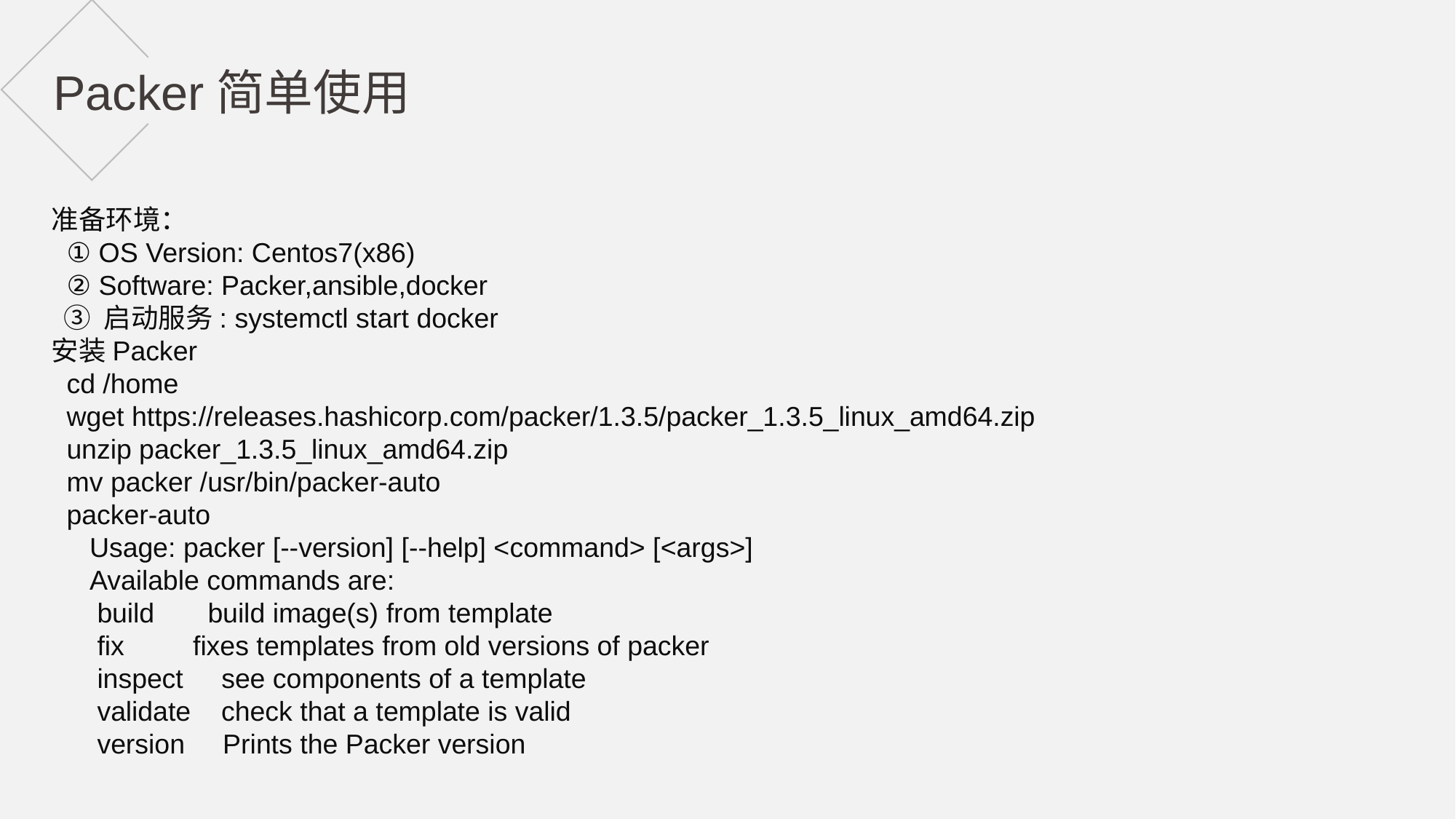

Packer简单使用
准备环境：
  ① OS Version: Centos7(x86)
  ② Software: Packer,ansible,docker
  ③ 启动服务: systemctl start docker
安装Packer
  cd /home
  wget https://releases.hashicorp.com/packer/1.3.5/packer_1.3.5_linux_amd64.zip
  unzip packer_1.3.5_linux_amd64.zip
  mv packer /usr/bin/packer-auto
  packer-auto
     Usage: packer [--version] [--help] <command> [<args>]
     Available commands are:
      build       build image(s) from template
      fix         fixes templates from old versions of packer
      inspect     see components of a template
      validate    check that a template is valid
      version     Prints the Packer version